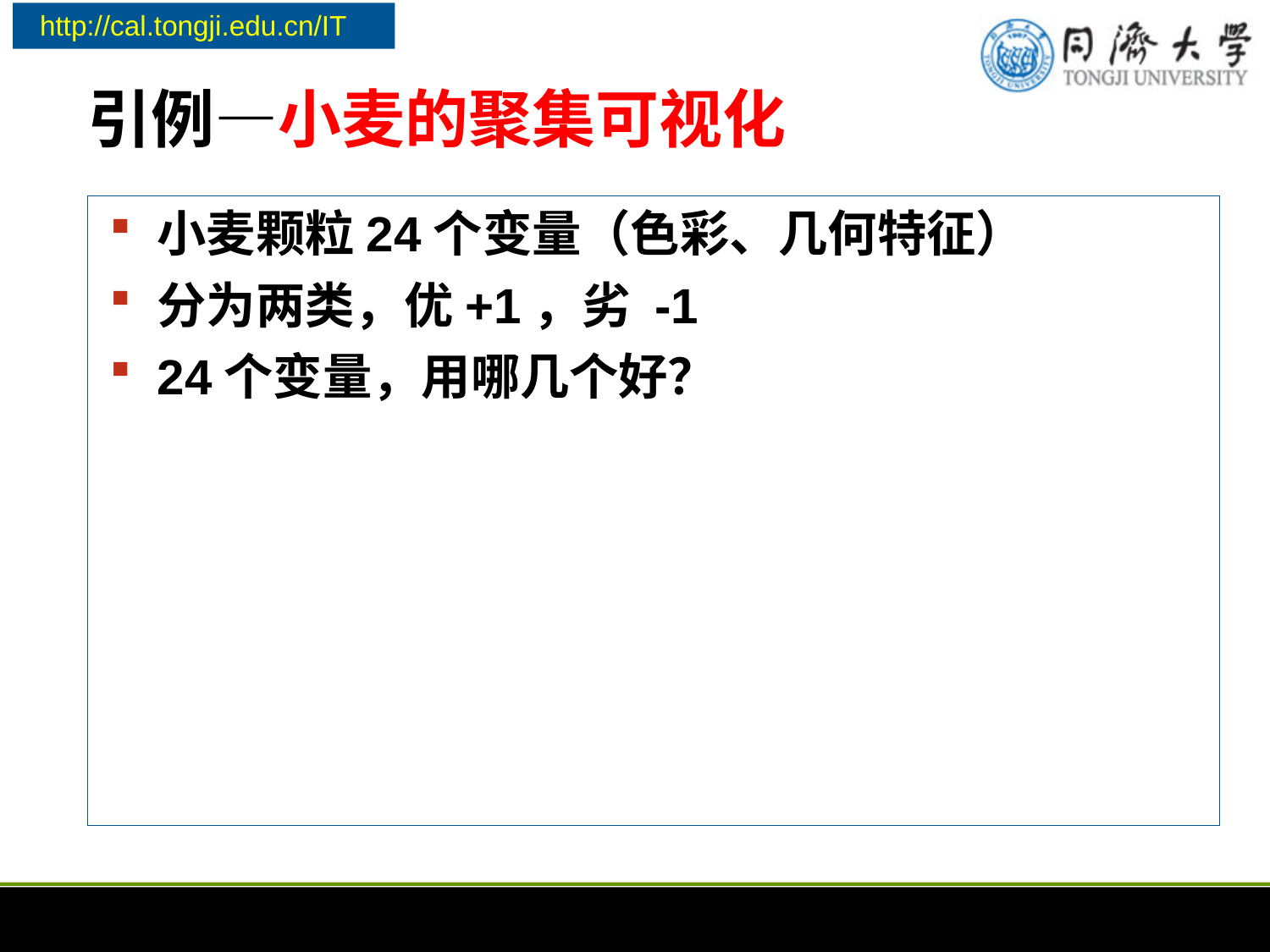

# 引例—小麦的聚集可视化
小麦颗粒24个变量（色彩、几何特征）
分为两类，优+1，劣 -1
24个变量，用哪几个好？